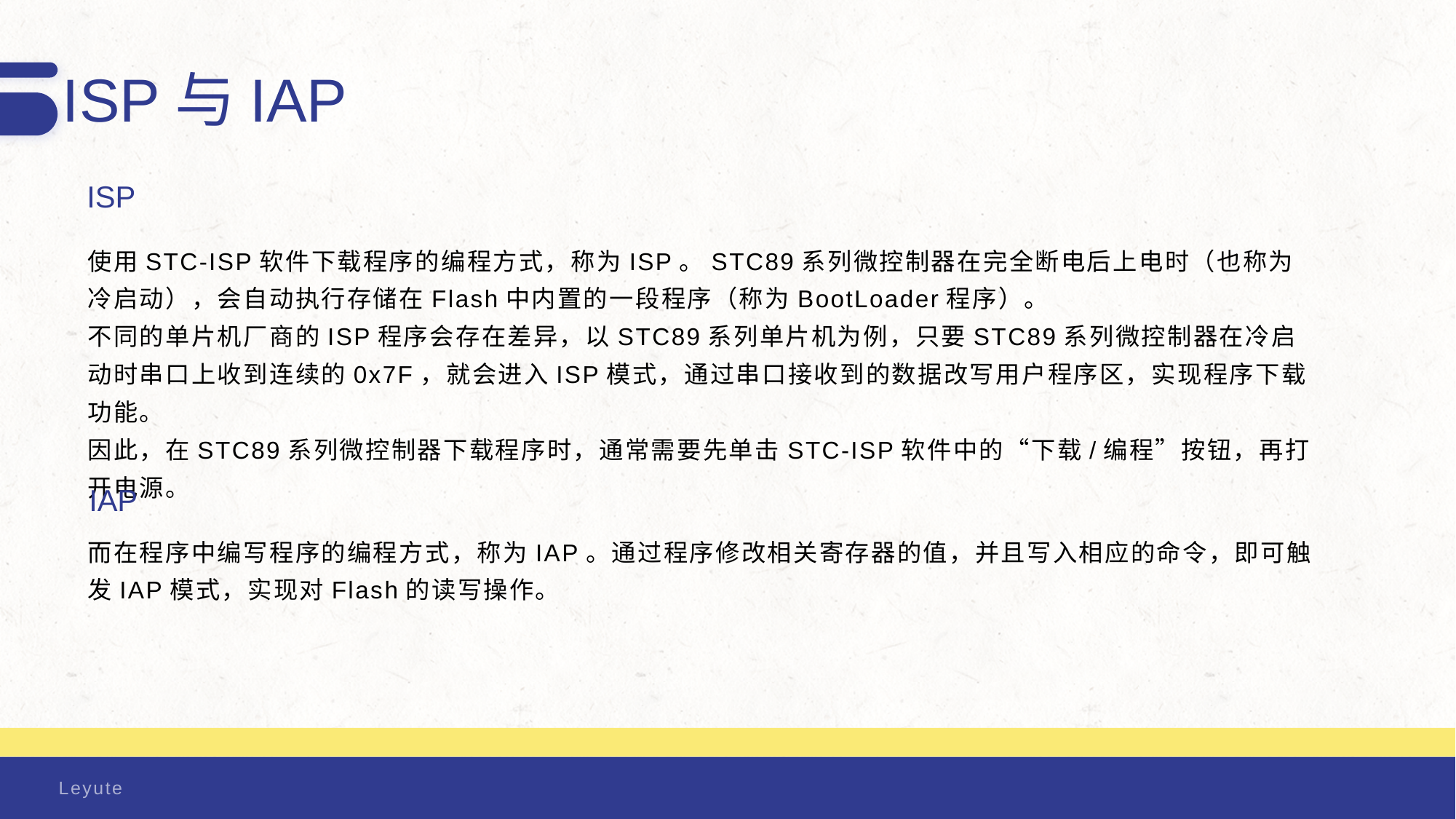

ISP与IAP
ISP
使用STC-ISP软件下载程序的编程方式，称为ISP。STC89系列微控制器在完全断电后上电时（也称为冷启动），会自动执行存储在Flash中内置的一段程序（称为BootLoader程序）。
不同的单片机厂商的ISP程序会存在差异，以STC89系列单片机为例，只要STC89系列微控制器在冷启动时串口上收到连续的0x7F，就会进入ISP模式，通过串口接收到的数据改写用户程序区，实现程序下载功能。
因此，在STC89系列微控制器下载程序时，通常需要先单击STC-ISP软件中的“下载/编程”按钮，再打开电源。
IAP
而在程序中编写程序的编程方式，称为IAP。通过程序修改相关寄存器的值，并且写入相应的命令，即可触发IAP模式，实现对Flash的读写操作。